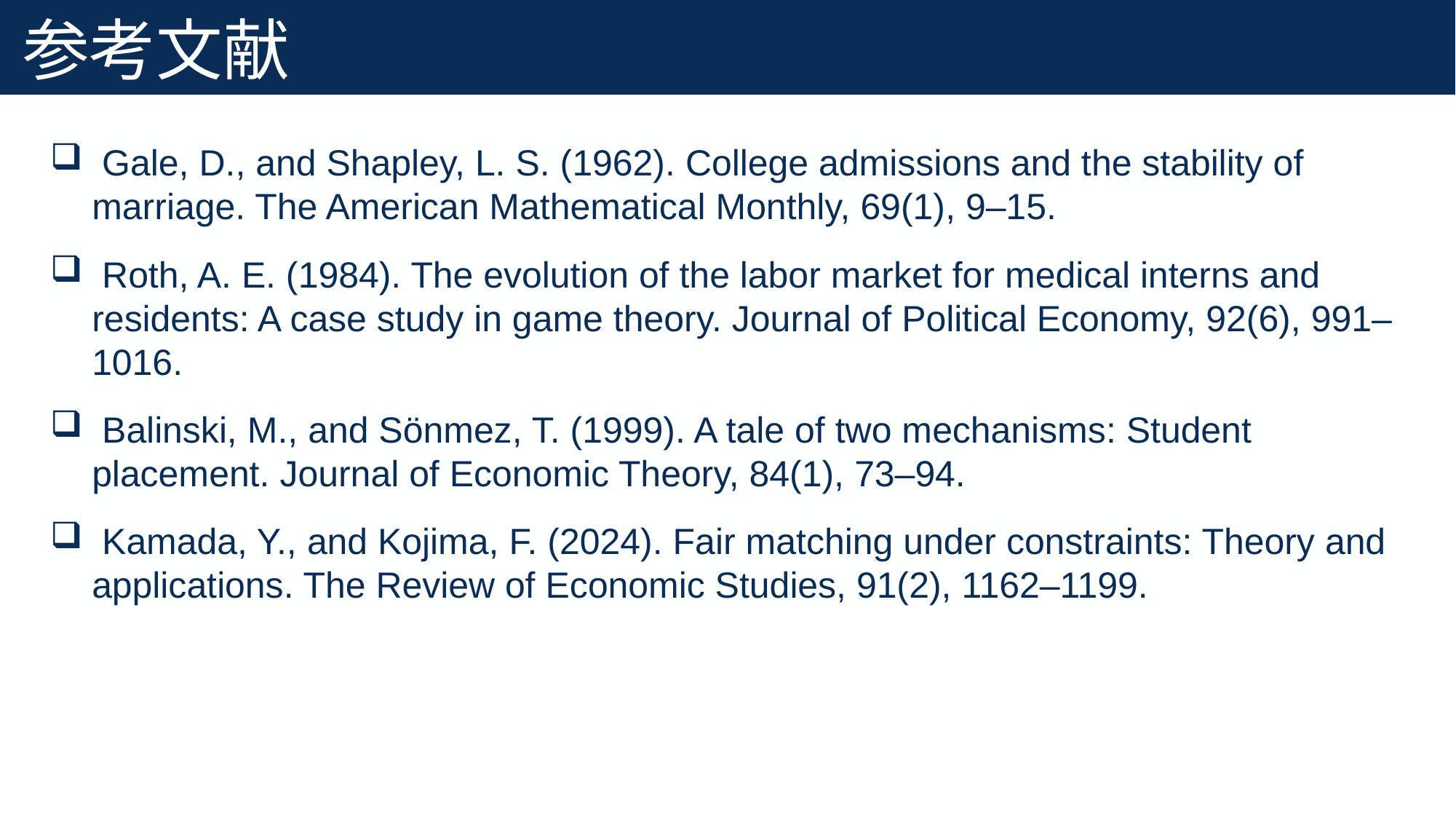

# 参考文献
117
 Gale, D., and Shapley, L. S. (1962). College admissions and the stability of marriage. The American Mathematical Monthly, 69(1), 9–15.
 Roth, A. E. (1984). The evolution of the labor market for medical interns and residents: A case study in game theory. Journal of Political Economy, 92(6), 991–1016.
 Balinski, M., and Sönmez, T. (1999). A tale of two mechanisms: Student placement. Journal of Economic Theory, 84(1), 73–94.
 Kamada, Y., and Kojima, F. (2024). Fair matching under constraints: Theory and applications. The Review of Economic Studies, 91(2), 1162–1199.